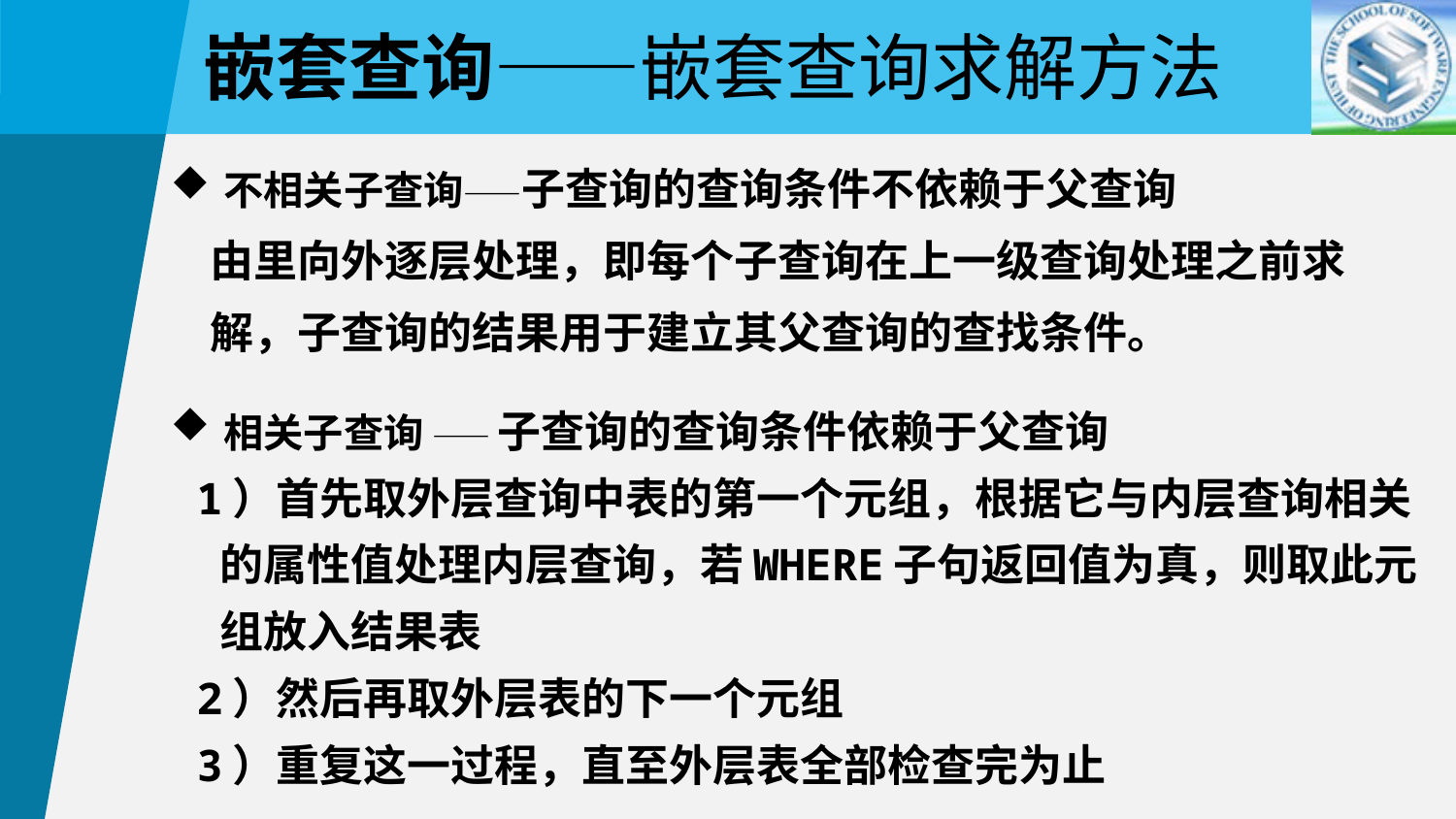

嵌套查询——嵌套查询求解方法
不相关子查询——子查询的查询条件不依赖于父查询
   由里向外逐层处理，即每个子查询在上一级查询处理之前求
   解，子查询的结果用于建立其父查询的查找条件。
相关子查询 —— 子查询的查询条件依赖于父查询
 1）首先取外层查询中表的第一个元组，根据它与内层查询相关
    的属性值处理内层查询，若WHERE子句返回值为真，则取此元
    组放入结果表
 2）然后再取外层表的下一个元组
 3）重复这一过程，直至外层表全部检查完为止